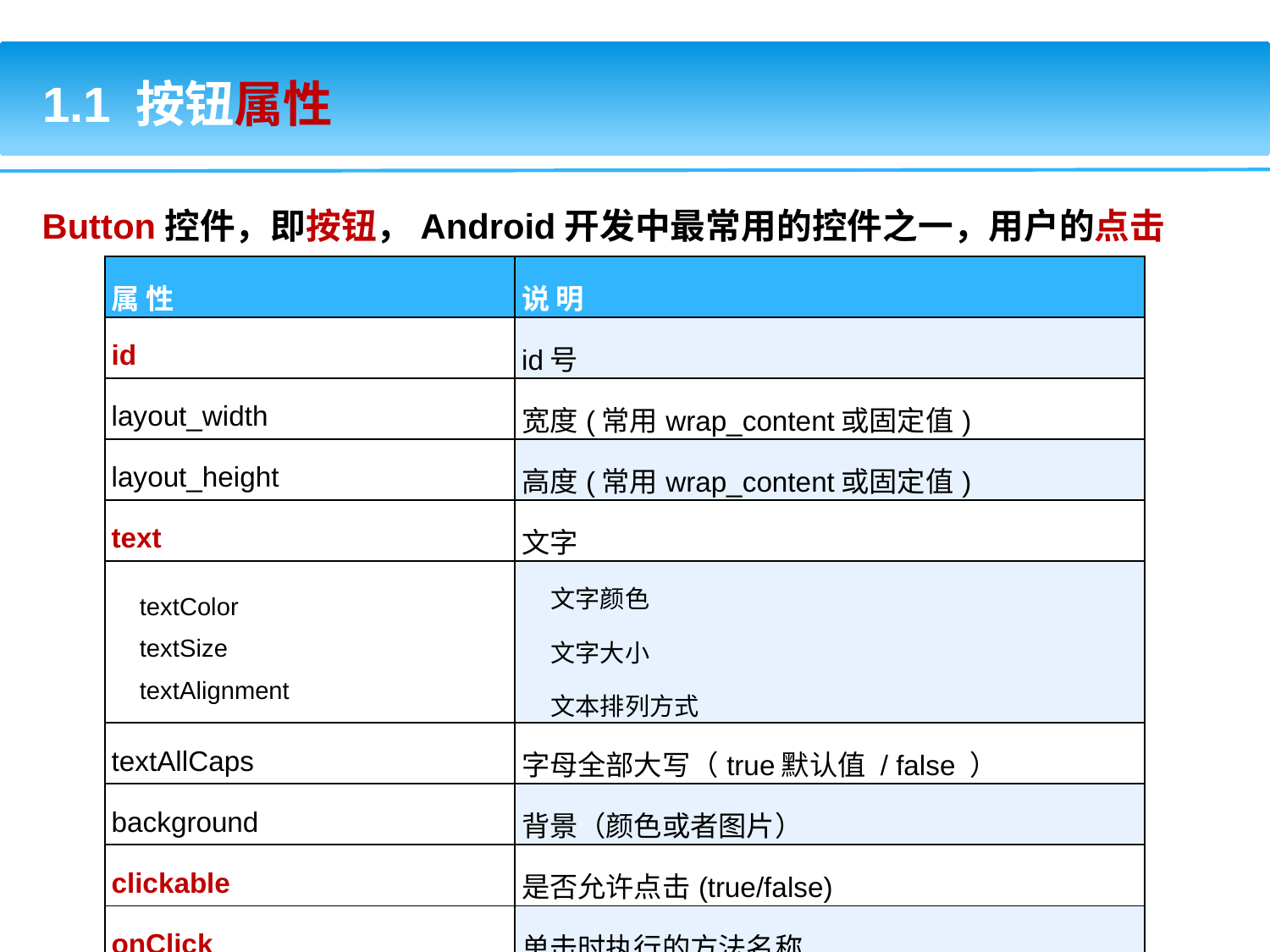

1.1 按钮属性
Button控件，即按钮，Android开发中最常用的控件之一，用户的点击
| 属 性 | 说 明 |
| --- | --- |
| id | id号 |
| layout\_width | 宽度(常用wrap\_content或固定值) |
| layout\_height | 高度(常用wrap\_content或固定值) |
| text | 文字 |
| textColor textSize textAlignment | 文字颜色 文字大小 文本排列方式 |
| textAllCaps | 字母全部大写（true默认值 / false ） |
| background | 背景（颜色或者图片） |
| clickable | 是否允许点击(true/false) |
| onClick | 单击时执行的方法名称 |